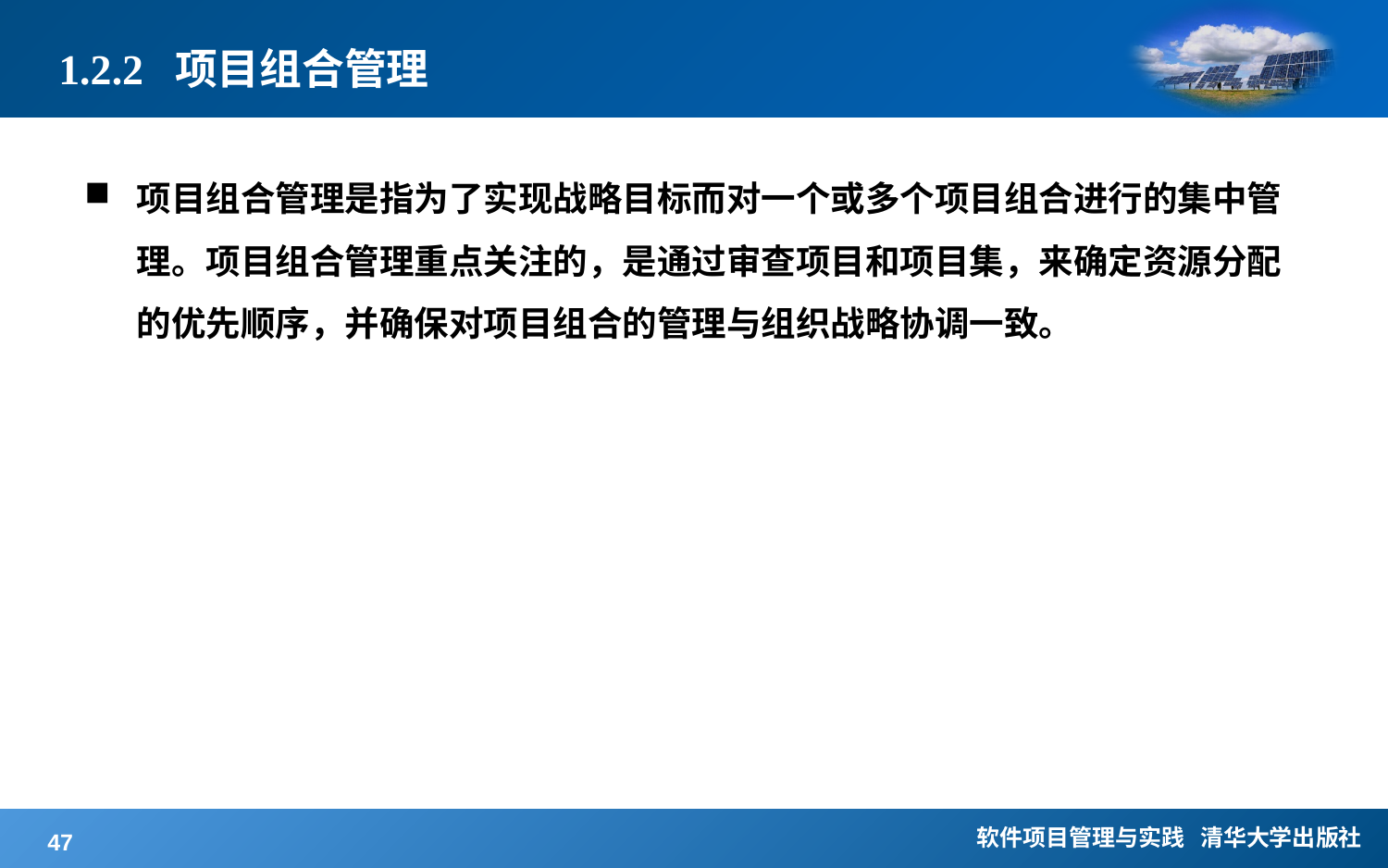

# 1.2.2  项目组合管理
项目组合管理是指为了实现战略目标而对一个或多个项目组合进行的集中管理。项目组合管理重点关注的，是通过审查项目和项目集，来确定资源分配的优先顺序，并确保对项目组合的管理与组织战略协调一致。